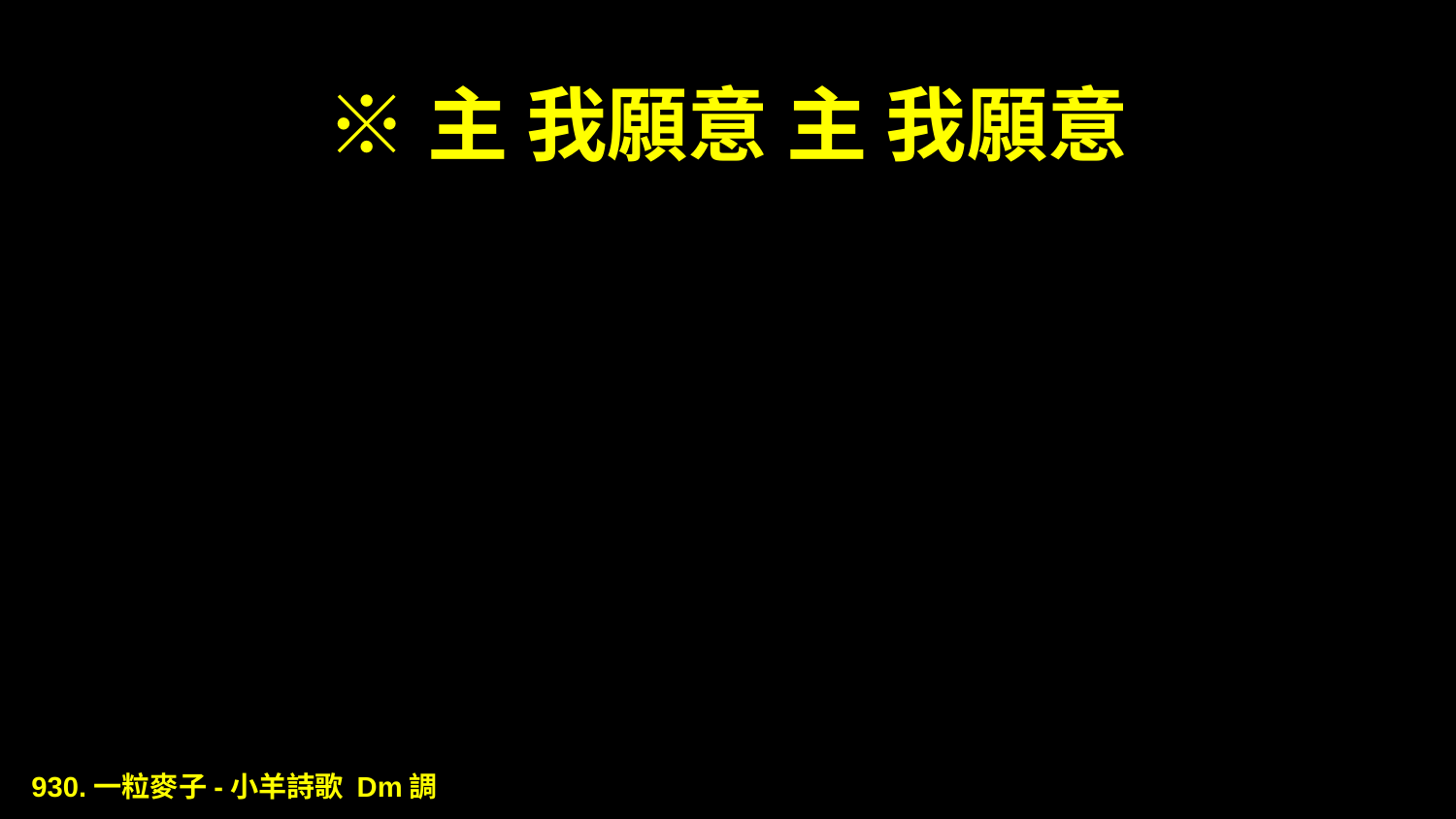

# ※主 我願意 主 我願意
930.一粒麥子-小羊詩歌 Dm調